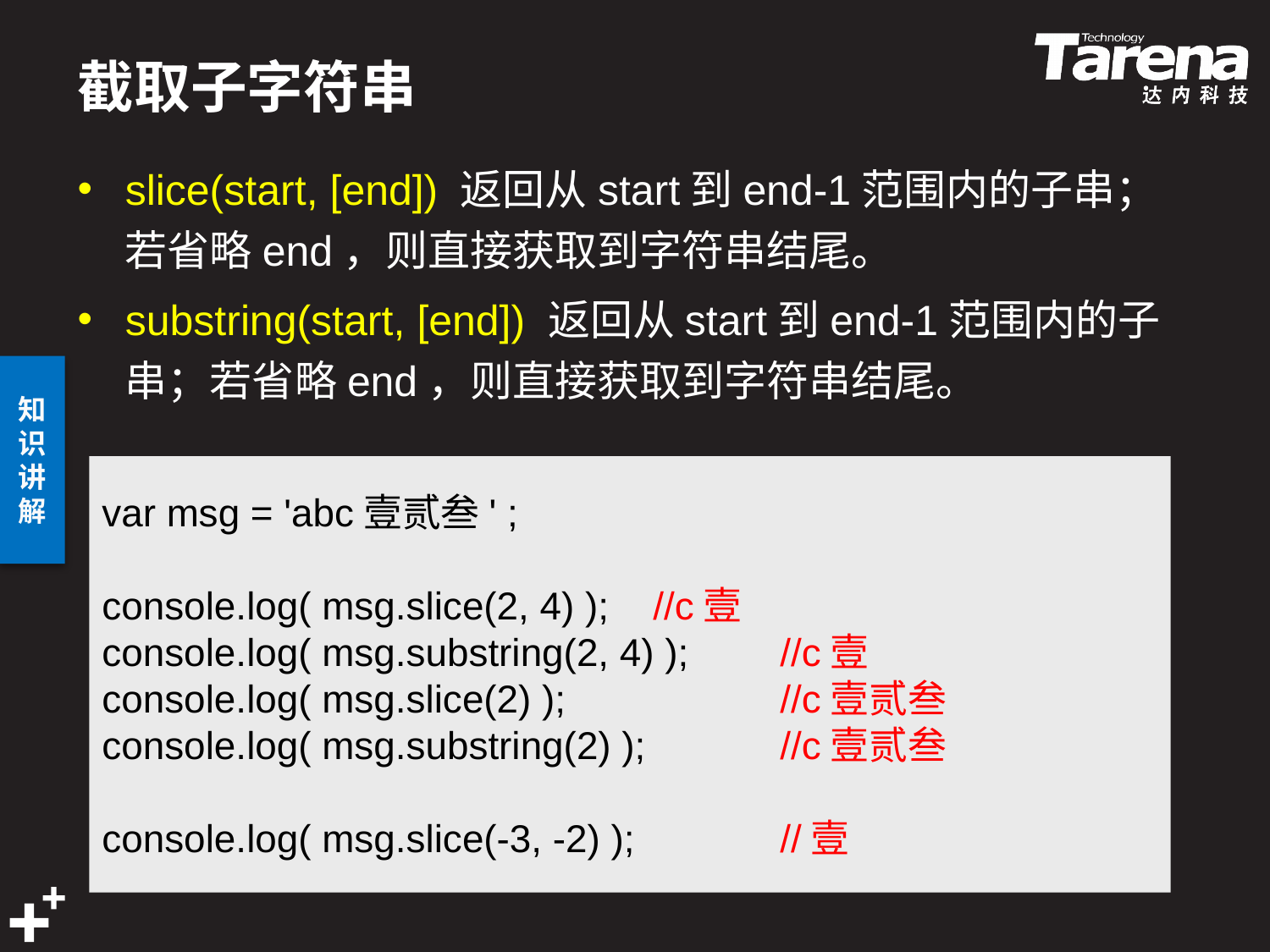

# 截取子字符串
slice(start, [end]) 返回从start到end-1范围内的子串；若省略end，则直接获取到字符串结尾。
substring(start, [end]) 返回从start到end-1范围内的子串；若省略end，则直接获取到字符串结尾。
var msg = 'abc壹贰叁' ;

console.log( msg.slice(2, 4) );	    //c壹
console.log( msg.substring(2, 4) );	    //c壹
console.log( msg.slice(2) );		    //c壹贰叁
console.log( msg.substring(2) );	    //c壹贰叁

console.log( msg.slice(-3, -2) );	    //壹